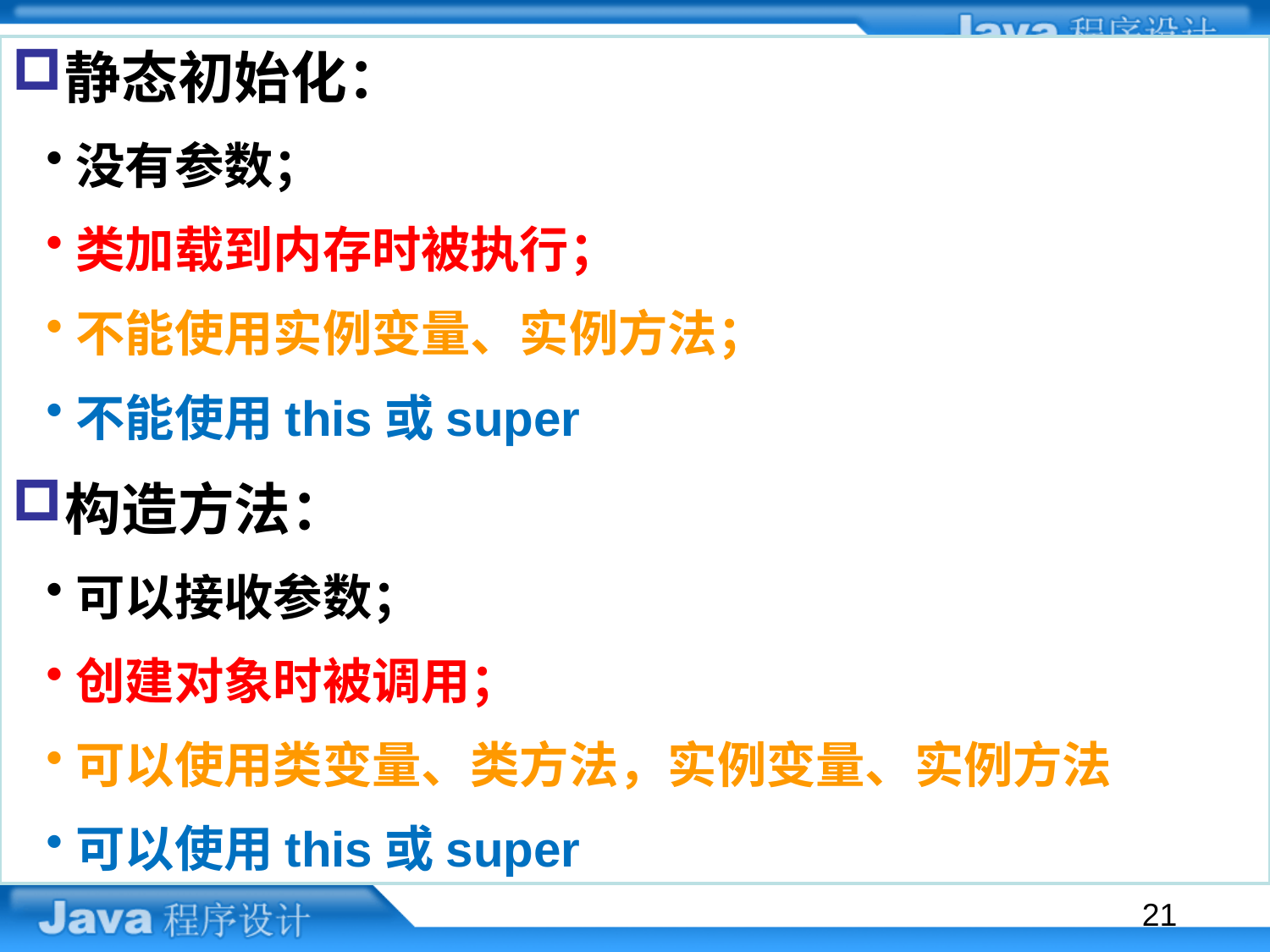

静态初始化：
没有参数；
类加载到内存时被执行；
不能使用实例变量、实例方法；
不能使用this或super
构造方法：
可以接收参数；
创建对象时被调用；
可以使用类变量、类方法，实例变量、实例方法
可以使用this或super
#